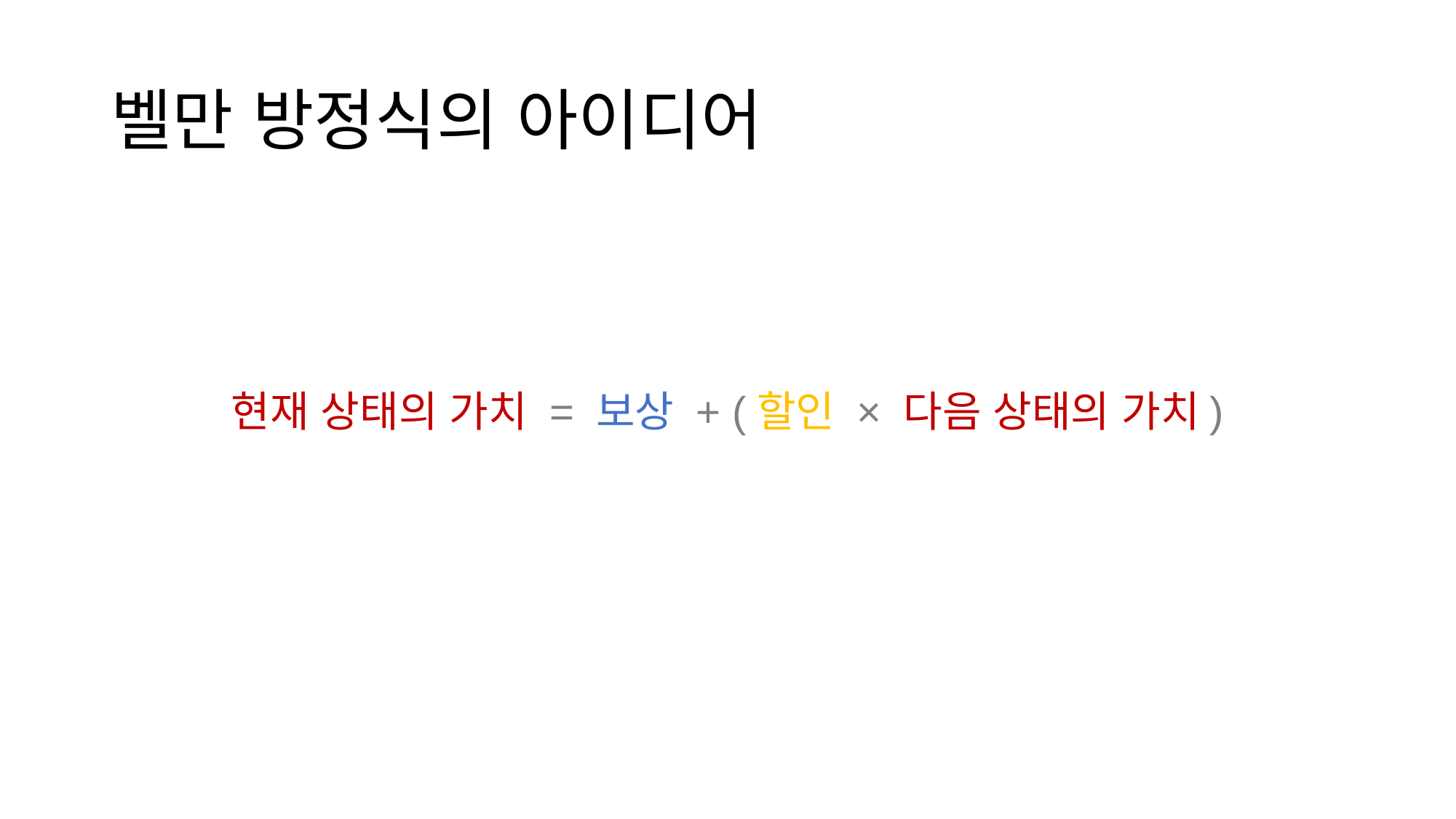

# 벨만 방정식의 아이디어
현재 상태의 가치 = 보상 + (할인 × 다음 상태의 가치)